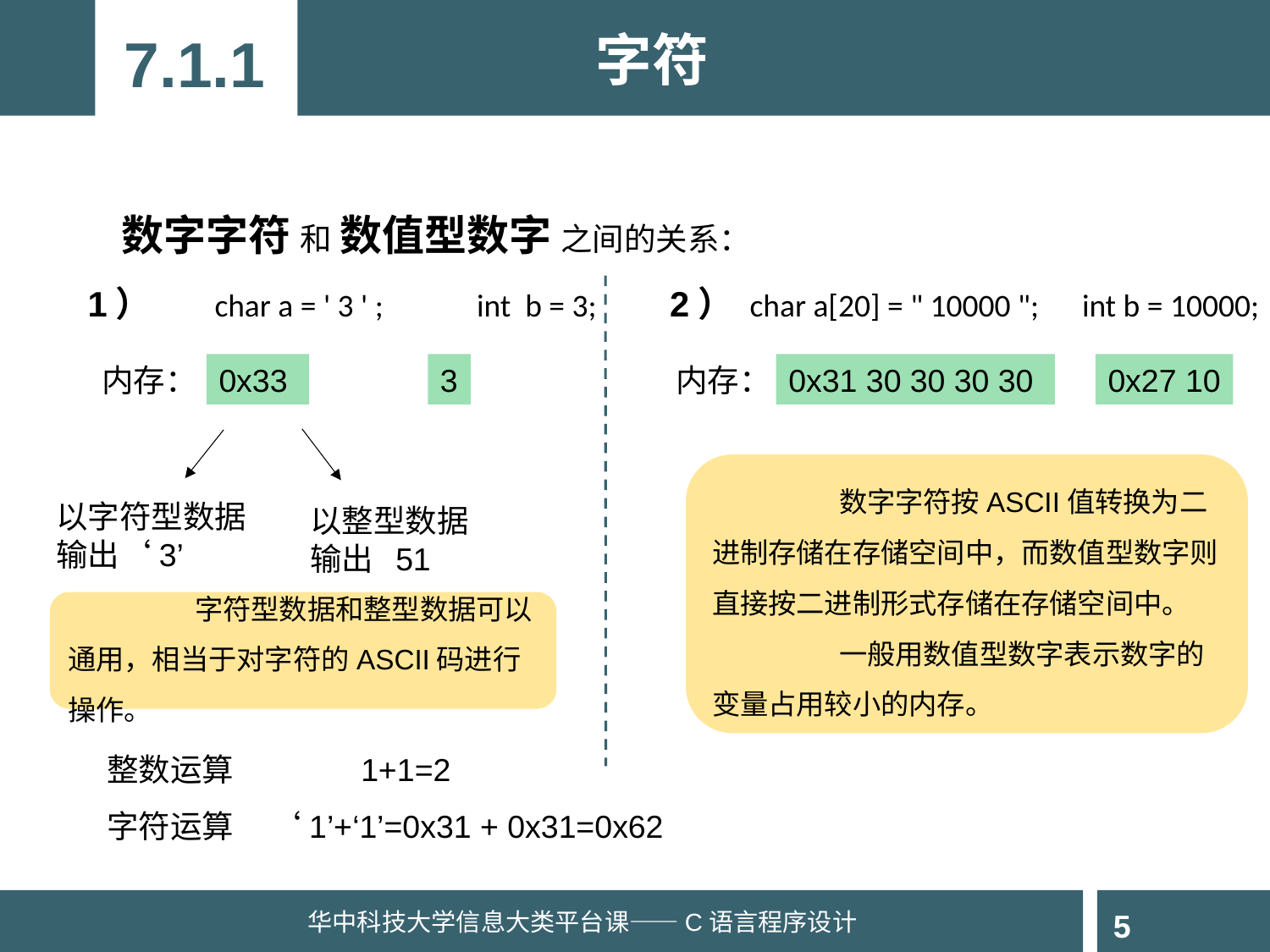

字符
7.1.1
数字字符 和 数值型数字 之间的关系：
1）	char a = ' 3 ' ;             int  b = 3;
2） char a[20] = " 10000 ";      int b = 10000;
内存：
0x33
3
内存：
0x31 30 30 30 30
0x27 10
	数字字符按ASCII值转换为二进制存储在存储空间中，而数值型数字则直接按二进制形式存储在存储空间中。
	一般用数值型数字表示数字的变量占用较小的内存。
以字符型数据
输出‘3’
以整型数据
输出  51
	字符型数据和整型数据可以通用，相当于对字符的ASCII码进行操作。
整数运算	1+1=2
字符运算     ‘1’+‘1’=0x31 + 0x31=0x62